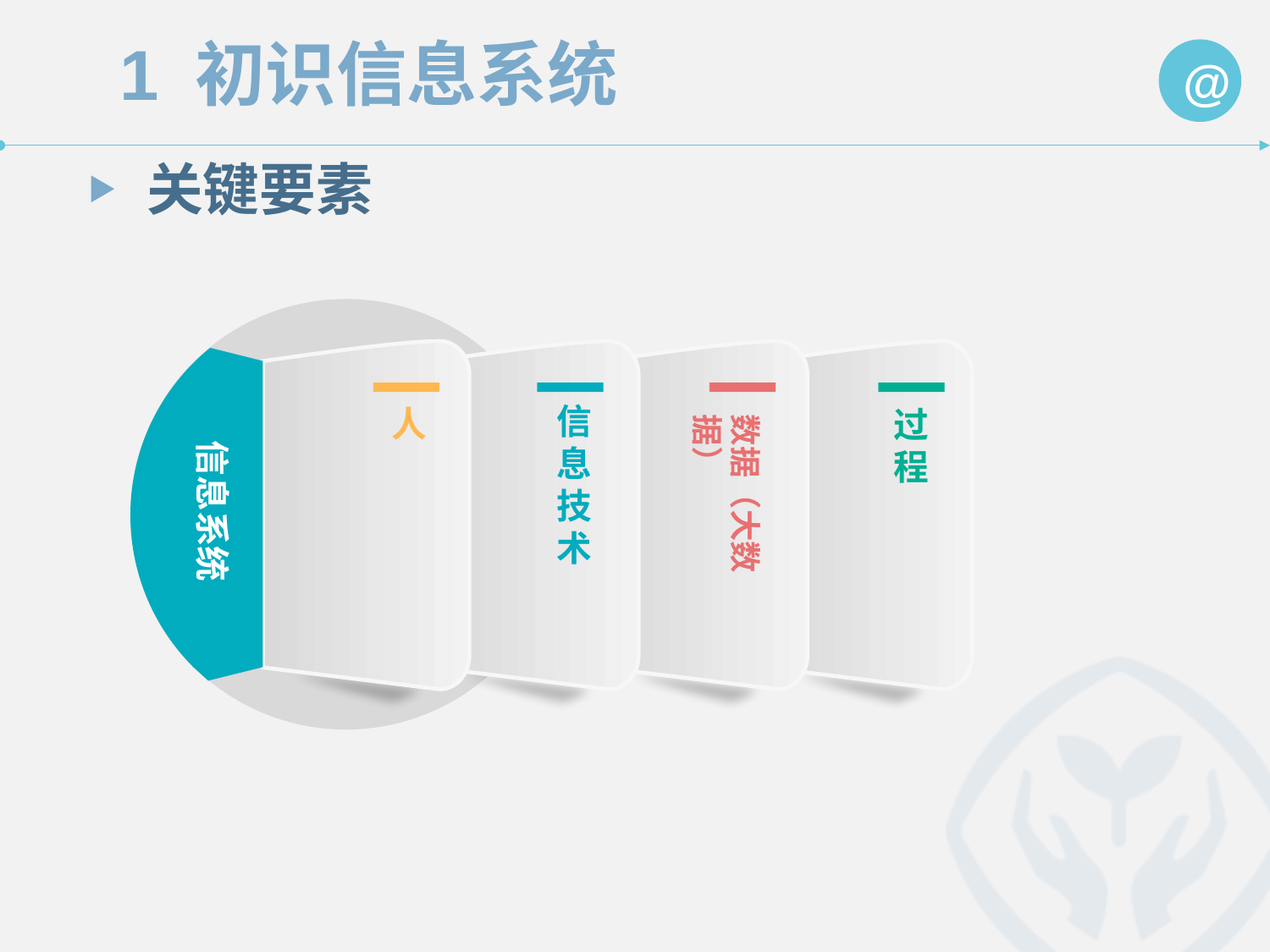

关键要素

信息系统

信
息
技
术
人
过程
数据（大数据）